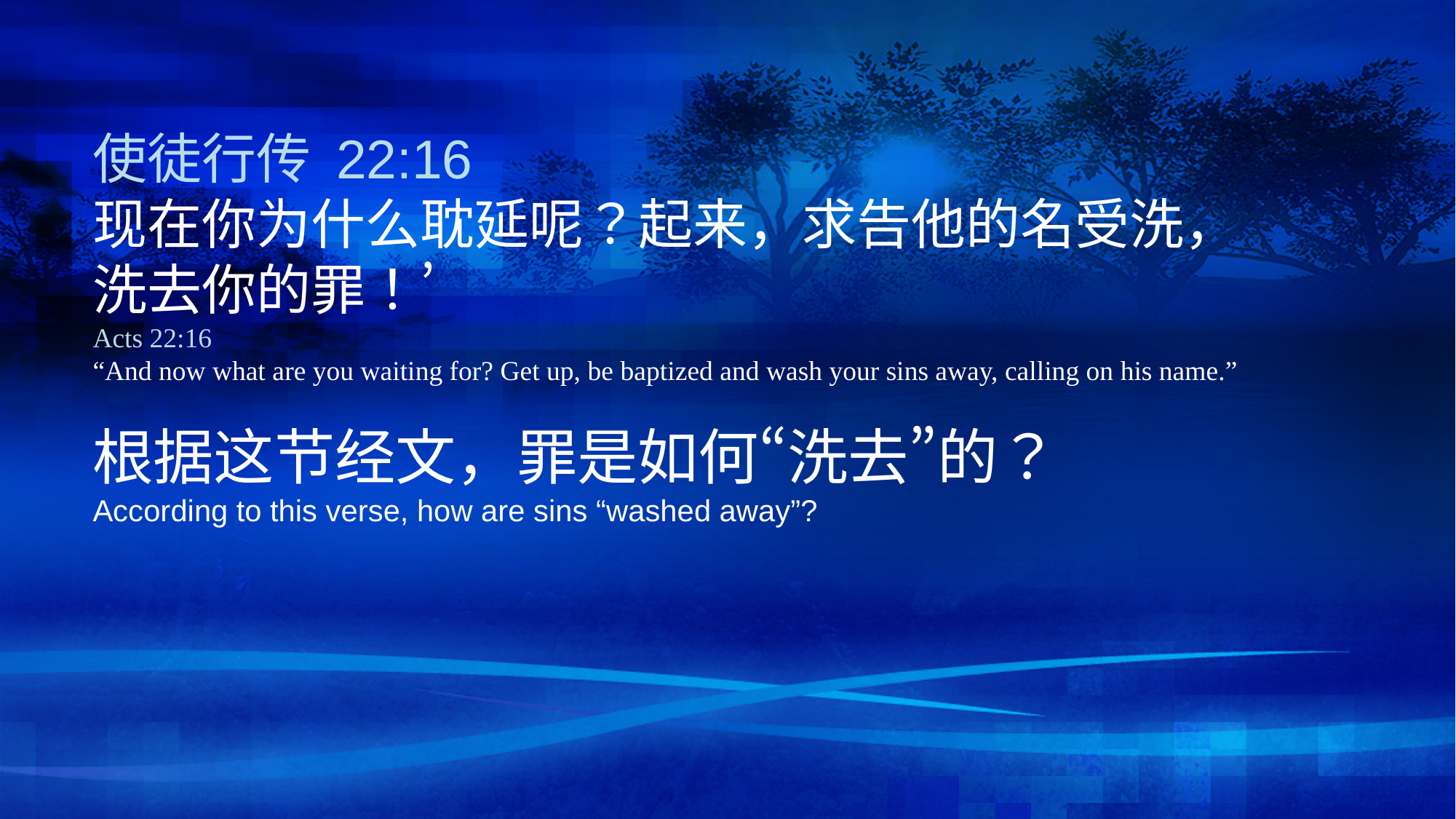

使徒行传 22:16
现在你为什么耽延呢？起来，求告他的名受洗，洗去你的罪！’
Acts 22:16
“And now what are you waiting for? Get up, be baptized and wash your sins away, calling on his name.”

根据这节经文，罪是如何“洗去”的？
According to this verse, how are sins “washed away”?